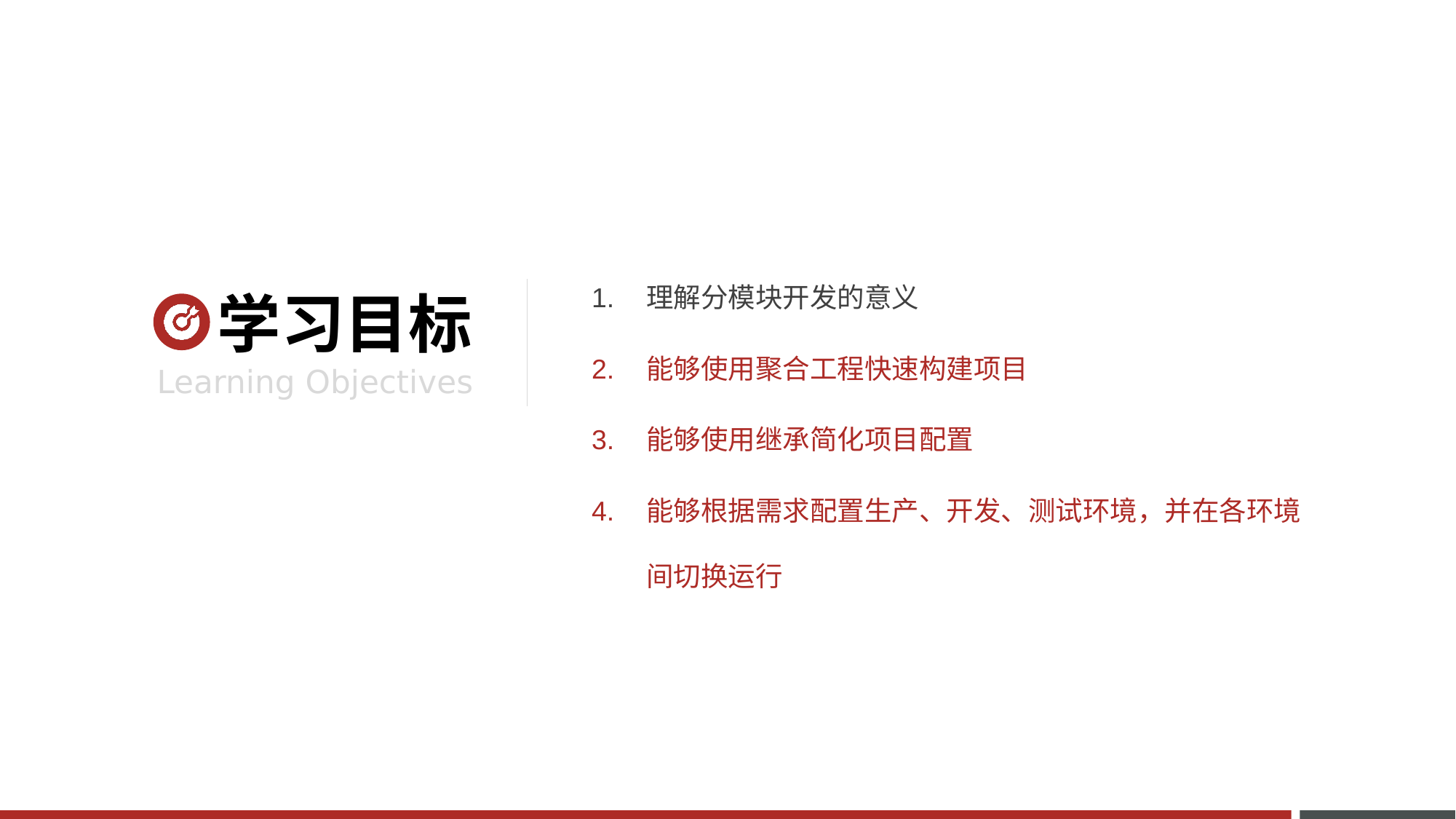

理解分模块开发的意义
能够使用聚合工程快速构建项目
能够使用继承简化项目配置
能够根据需求配置生产、开发、测试环境，并在各环境间切换运行